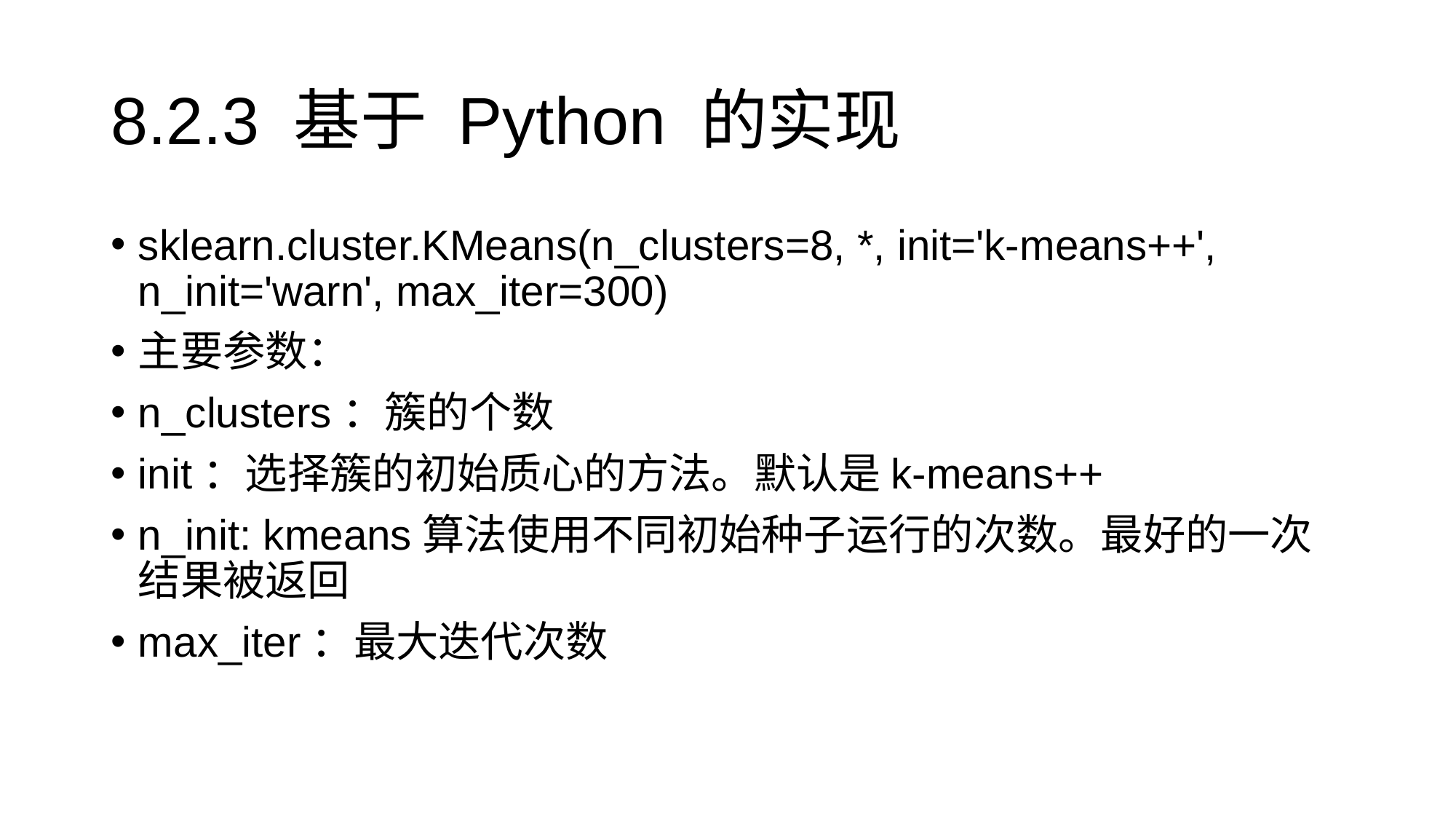

# 8.2.3 基于 Python 的实现
sklearn.cluster.KMeans(n_clusters=8, *, init='k-means++', n_init='warn', max_iter=300)
主要参数：
n_clusters：簇的个数
init：选择簇的初始质心的方法。默认是k-means++
n_init: kmeans算法使用不同初始种子运行的次数。最好的一次结果被返回
max_iter：最大迭代次数